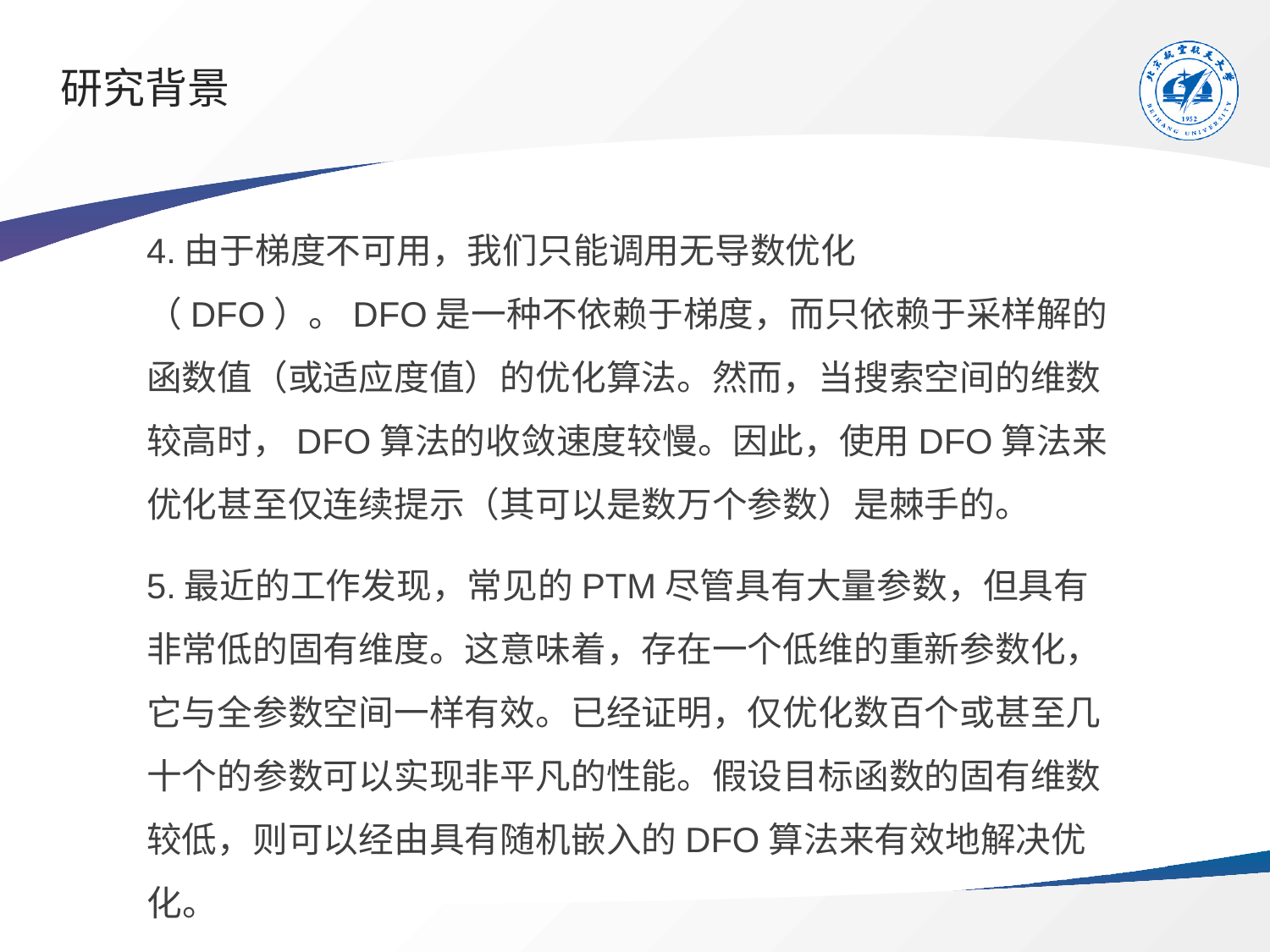

# 研究背景
4.由于梯度不可用，我们只能调用无导数优化（DFO）。DFO是一种不依赖于梯度，而只依赖于采样解的函数值（或适应度值）的优化算法。然而，当搜索空间的维数较高时，DFO算法的收敛速度较慢。因此，使用DFO算法来优化甚至仅连续提示（其可以是数万个参数）是棘手的。
5.最近的工作发现，常见的PTM尽管具有大量参数，但具有非常低的固有维度。这意味着，存在一个低维的重新参数化，它与全参数空间一样有效。已经证明，仅优化数百个或甚至几十个的参数可以实现非平凡的性能。假设目标函数的固有维数较低，则可以经由具有随机嵌入的DFO算法来有效地解决优化。